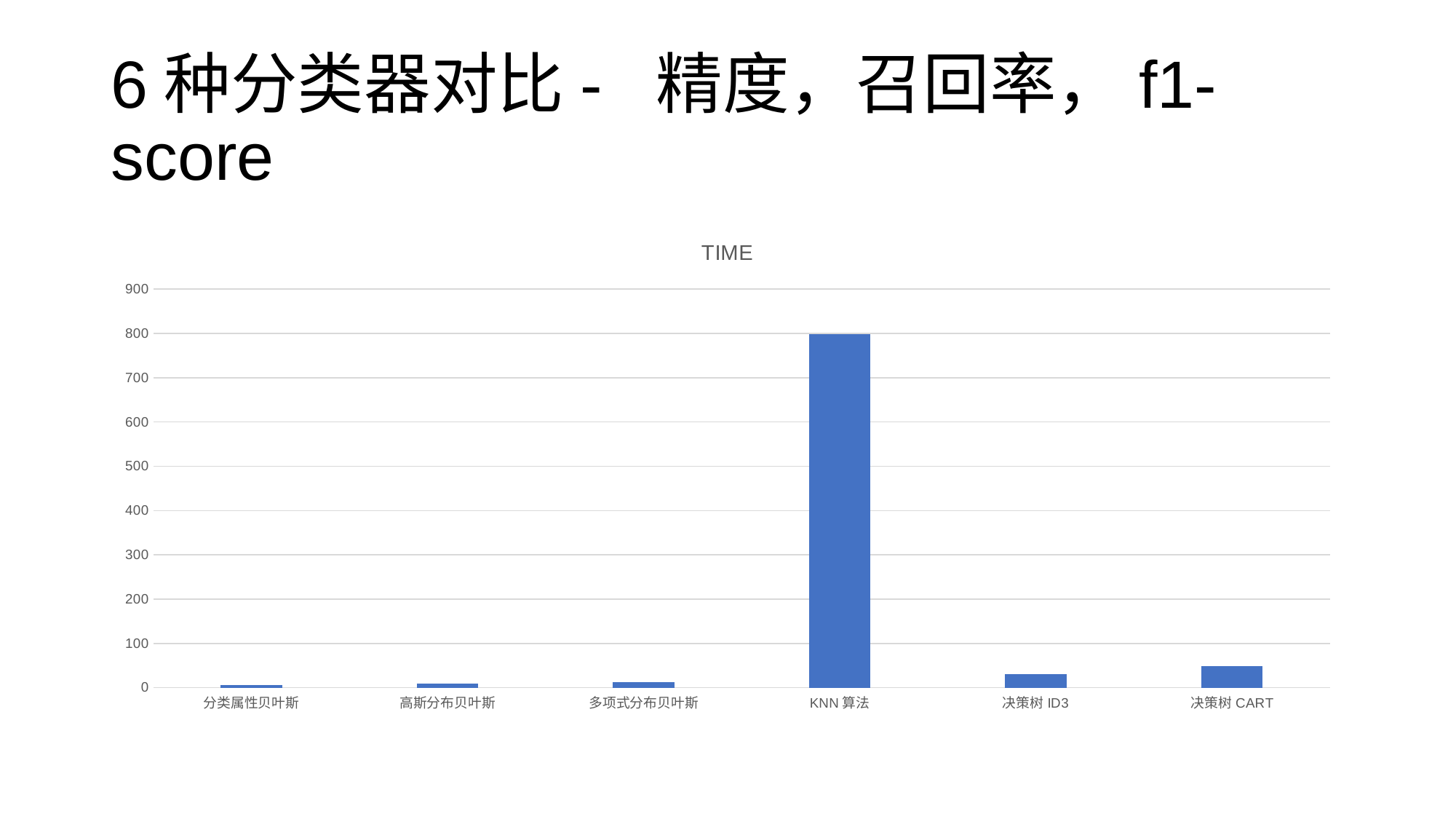

# 6种分类器对比-  精度，召回率，f1-score

### Chart:

| Category | TIME |
|---|---|
| 分类属性贝叶斯
 | 5.4 |
| 高斯分布贝叶斯
 | 9.6 |
| 多项式分布贝叶斯
 | 12.1 |
| KNN算法 | 798.2 |
| 决策树ID3 | 31.2 |
| 决策树CART
 | 48.0 |